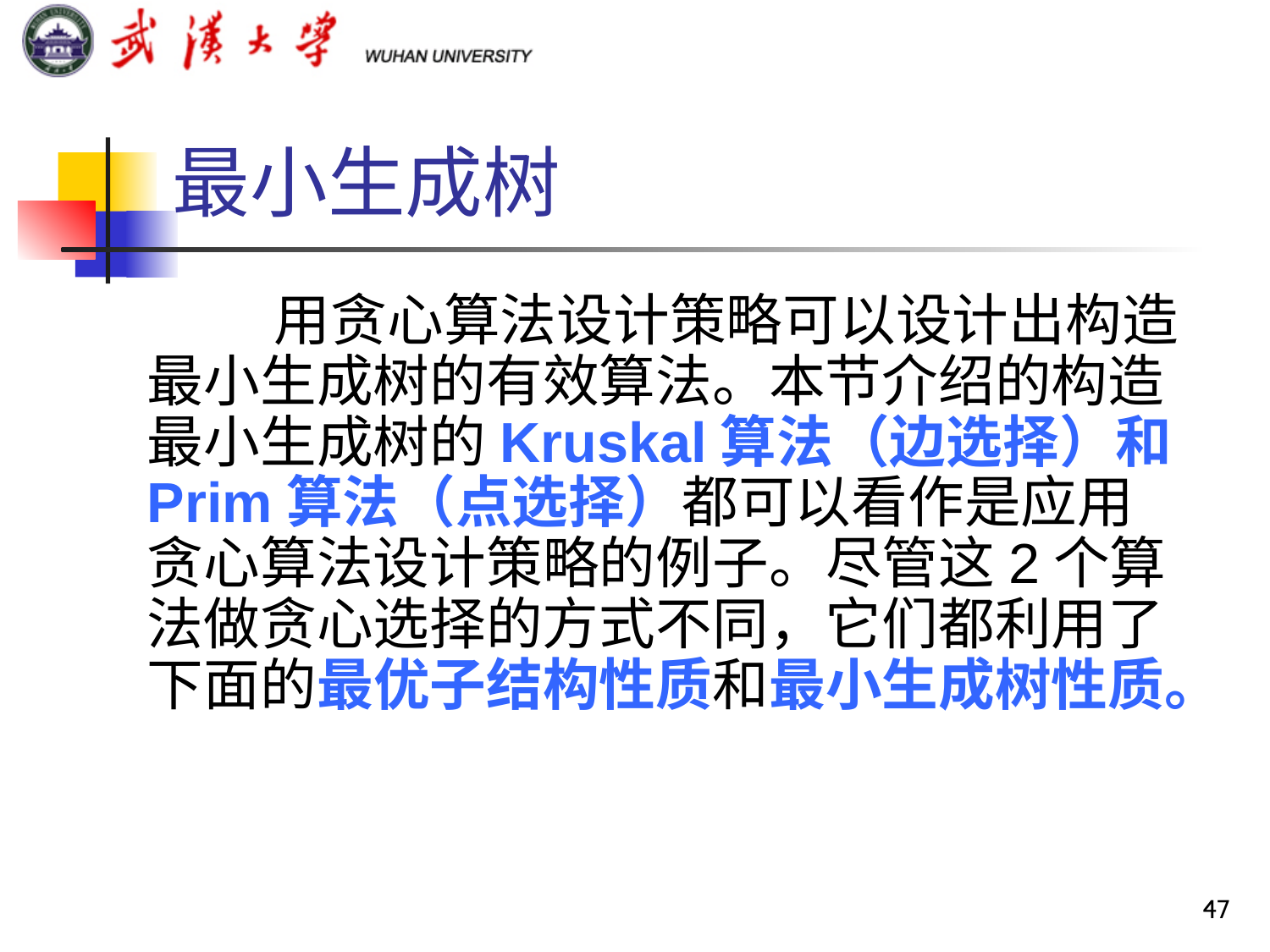

# 最小生成树
		用贪心算法设计策略可以设计出构造最小生成树的有效算法。本节介绍的构造最小生成树的Kruskal算法（边选择）和Prim算法（点选择）都可以看作是应用贪心算法设计策略的例子。尽管这2个算法做贪心选择的方式不同，它们都利用了下面的最优子结构性质和最小生成树性质。

47